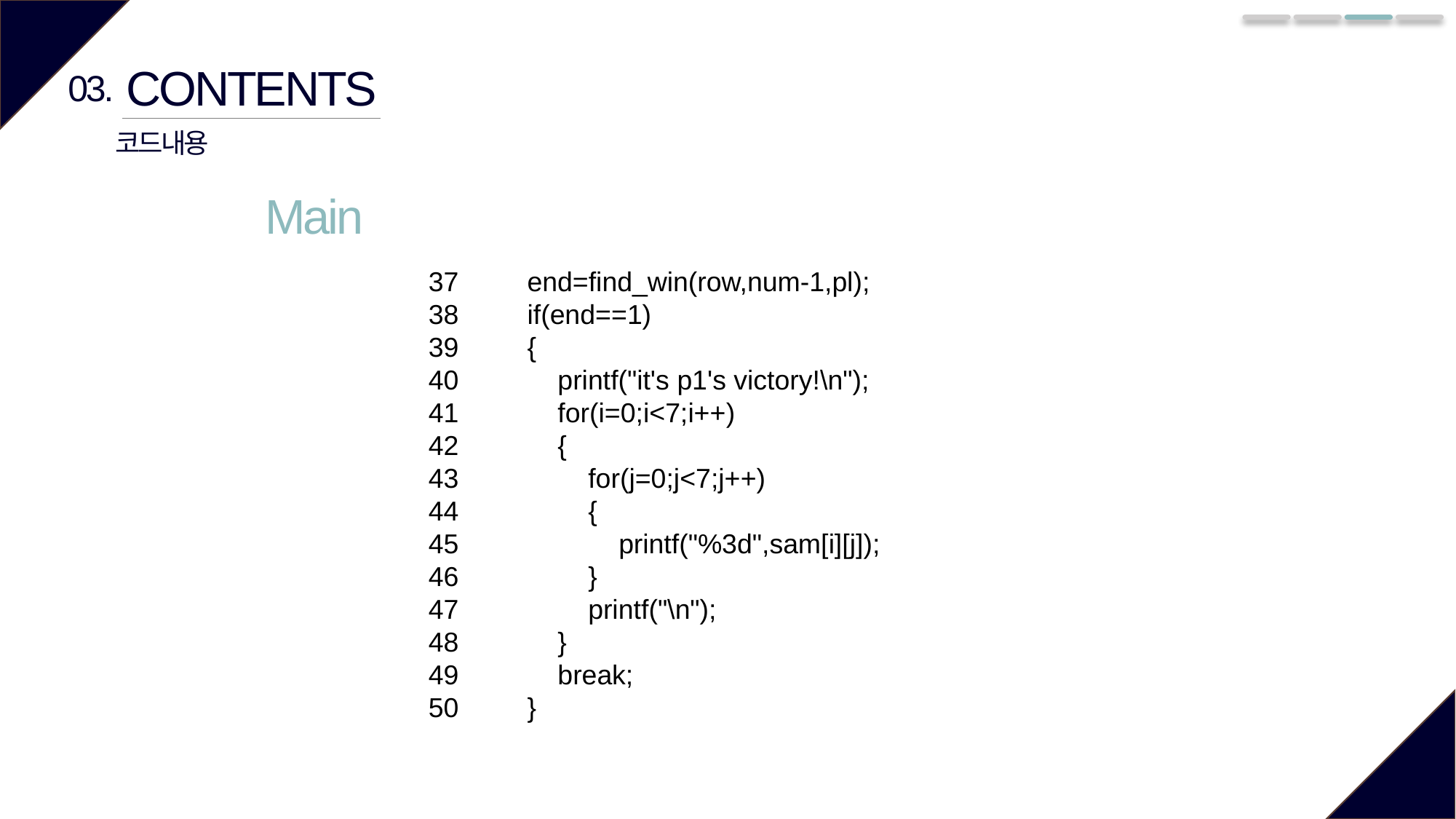

CONTENTS
03.
코드내용
Main
 37         end=find_win(row,num-1,pl);
 38         if(end==1)
 39         {
 40             printf("it's p1's victory!\n");
 41             for(i=0;i<7;i++)
 42             {
 43                 for(j=0;j<7;j++)
 44                 {
 45                     printf("%3d",sam[i][j]);
 46                 }
 47                 printf("\n");
 48             }
 49             break;
 50         }